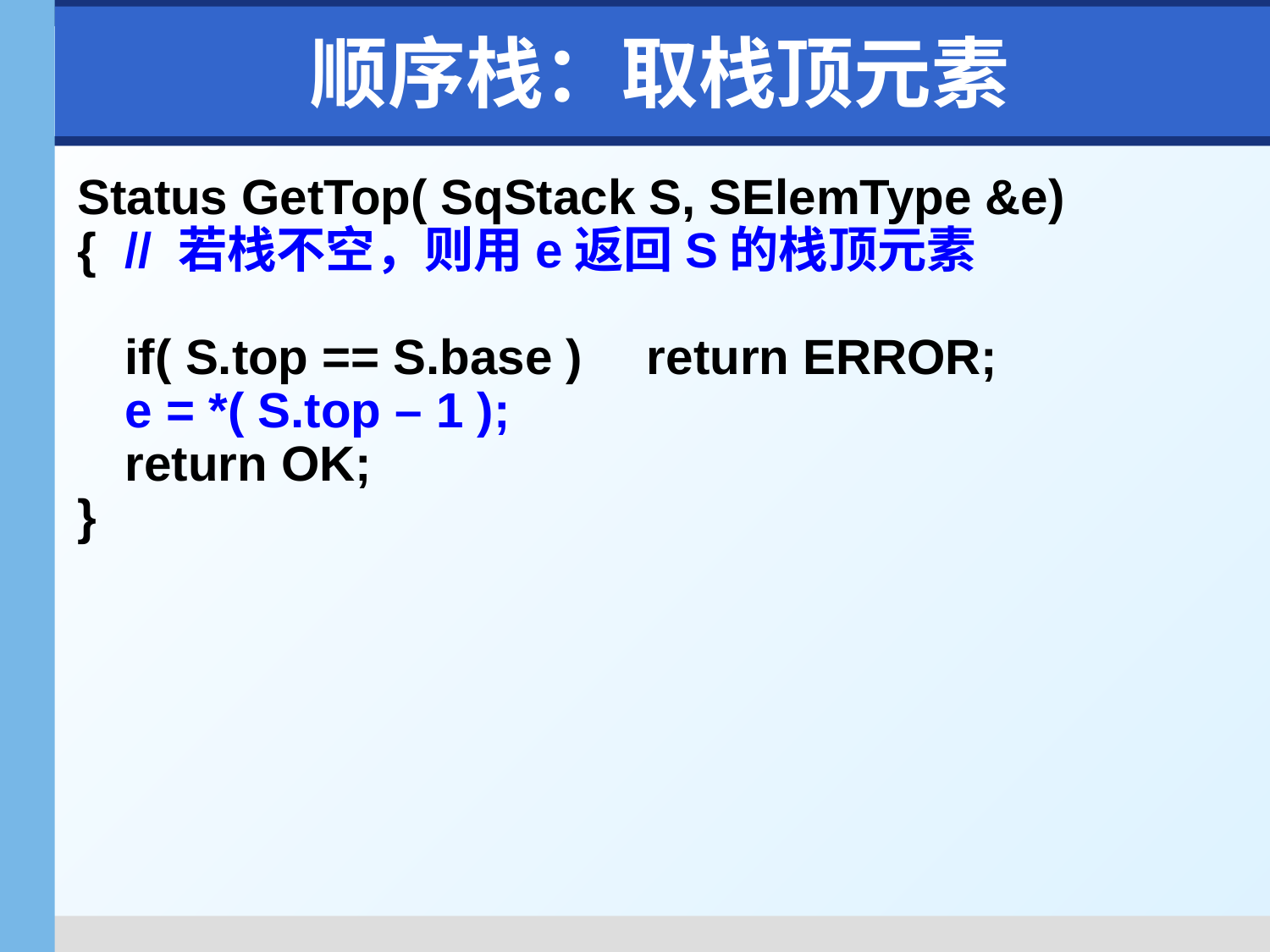

# 顺序栈：取栈顶元素
Status GetTop( SqStack S, SElemType &e)
{	// 若栈不空，则用e返回S的栈顶元素

	if( S.top == S.base )	 return ERROR;
 	e = *( S.top – 1 );
	return OK;
}